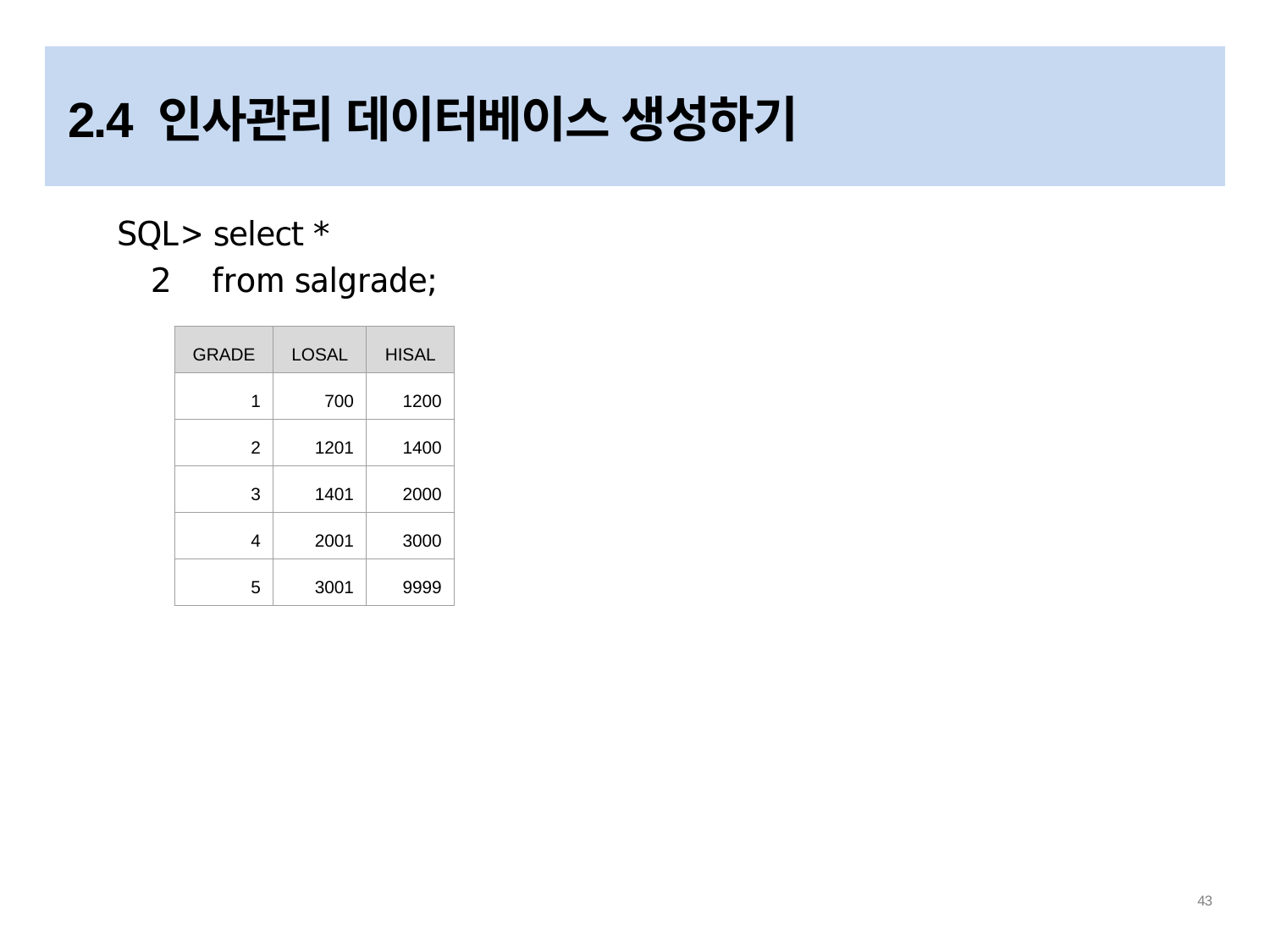

# 2.4 인사관리 데이터베이스 생성하기
       SQL> select *
           2     from salgrade;

| GRADE | LOSAL | HISAL |
| --- | --- | --- |
| 1 | 700 | 1200 |
| 2 | 1201 | 1400 |
| 3 | 1401 | 2000 |
| 4 | 2001 | 3000 |
| 5 | 3001 | 9999 |